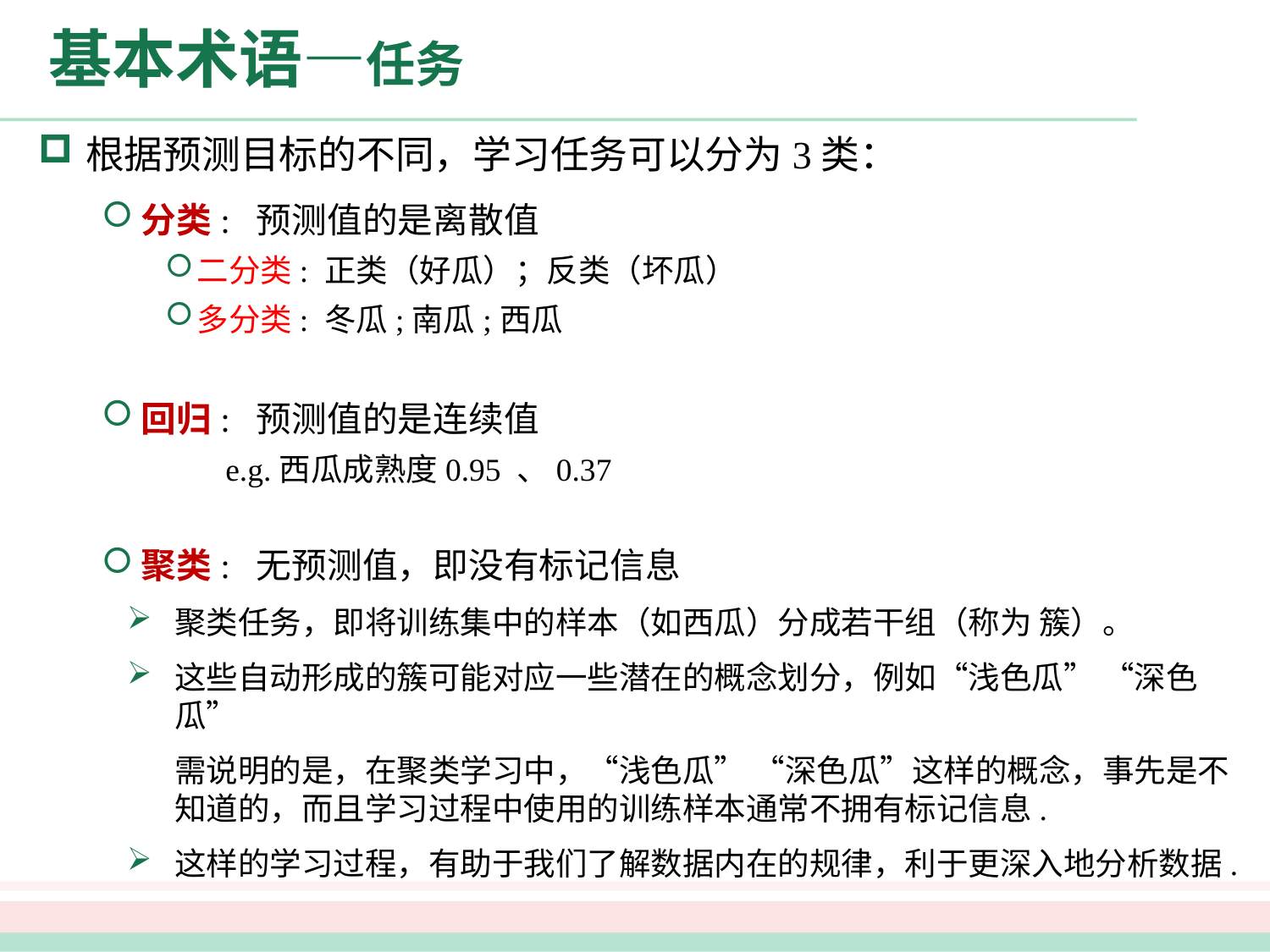

# 基本术语—任务
根据预测目标的不同，学习任务可以分为3类：
分类:  预测值的是离散值
二分类: 正类（好瓜）；反类（坏瓜）
多分类: 冬瓜;南瓜;西瓜

回归:  预测值的是连续值
e.g.西瓜成熟度0.95 、0.37

聚类:  无预测值，即没有标记信息
聚类任务，即将训练集中的样本（如西瓜）分成若干组（称为 簇）。
这些自动形成的簇可能对应一些潜在的概念划分，例如“浅色瓜” “深色瓜”
需说明的是，在聚类学习中，“浅色瓜” “深色瓜”这样的概念，事先是不知道的，而且学习过程中使用的训练样本通常不拥有标记信息.
这样的学习过程，有助于我们了解数据内在的规律，利于更深入地分析数据.